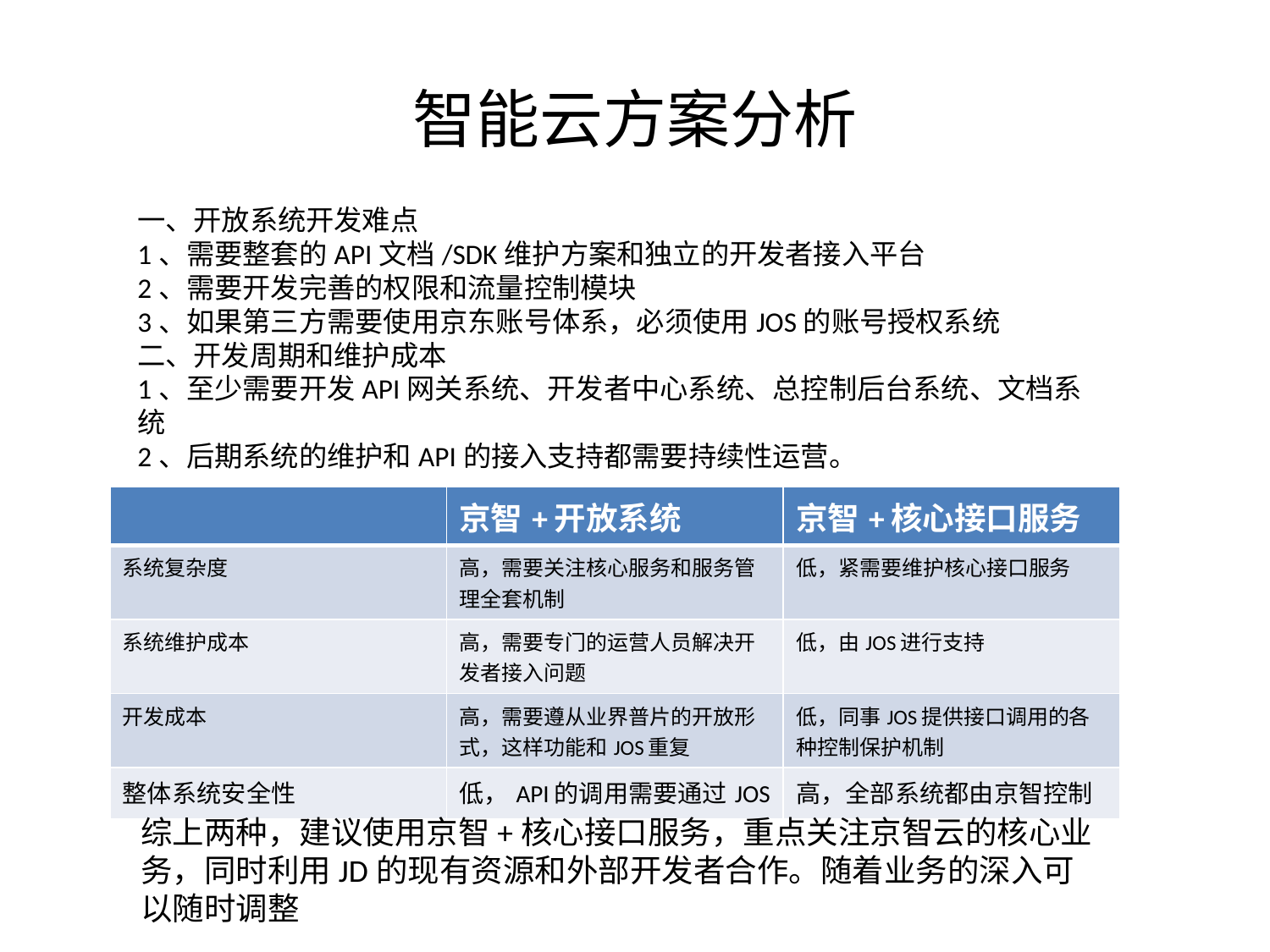

# 智能云方案分析
一、开放系统开发难点
1、需要整套的API文档/SDK维护方案和独立的开发者接入平台
2、需要开发完善的权限和流量控制模块
3、如果第三方需要使用京东账号体系，必须使用JOS的账号授权系统
二、开发周期和维护成本
1、至少需要开发API网关系统、开发者中心系统、总控制后台系统、文档系统
2、后期系统的维护和API的接入支持都需要持续性运营。
|  | 京智+开放系统 | 京智+核心接口服务 |
| --- | --- | --- |
| 系统复杂度 | 高，需要关注核心服务和服务管理全套机制 | 低，紧需要维护核心接口服务 |
| 系统维护成本 | 高，需要专门的运营人员解决开发者接入问题 | 低，由JOS进行支持 |
| 开发成本 | 高，需要遵从业界普片的开放形式，这样功能和JOS重复 | 低，同事JOS提供接口调用的各种控制保护机制 |
| 整体系统安全性 | 低，API的调用需要通过JOS | 高，全部系统都由京智控制 |
综上两种，建议使用京智+核心接口服务，重点关注京智云的核心业务，同时利用JD的现有资源和外部开发者合作。随着业务的深入可以随时调整